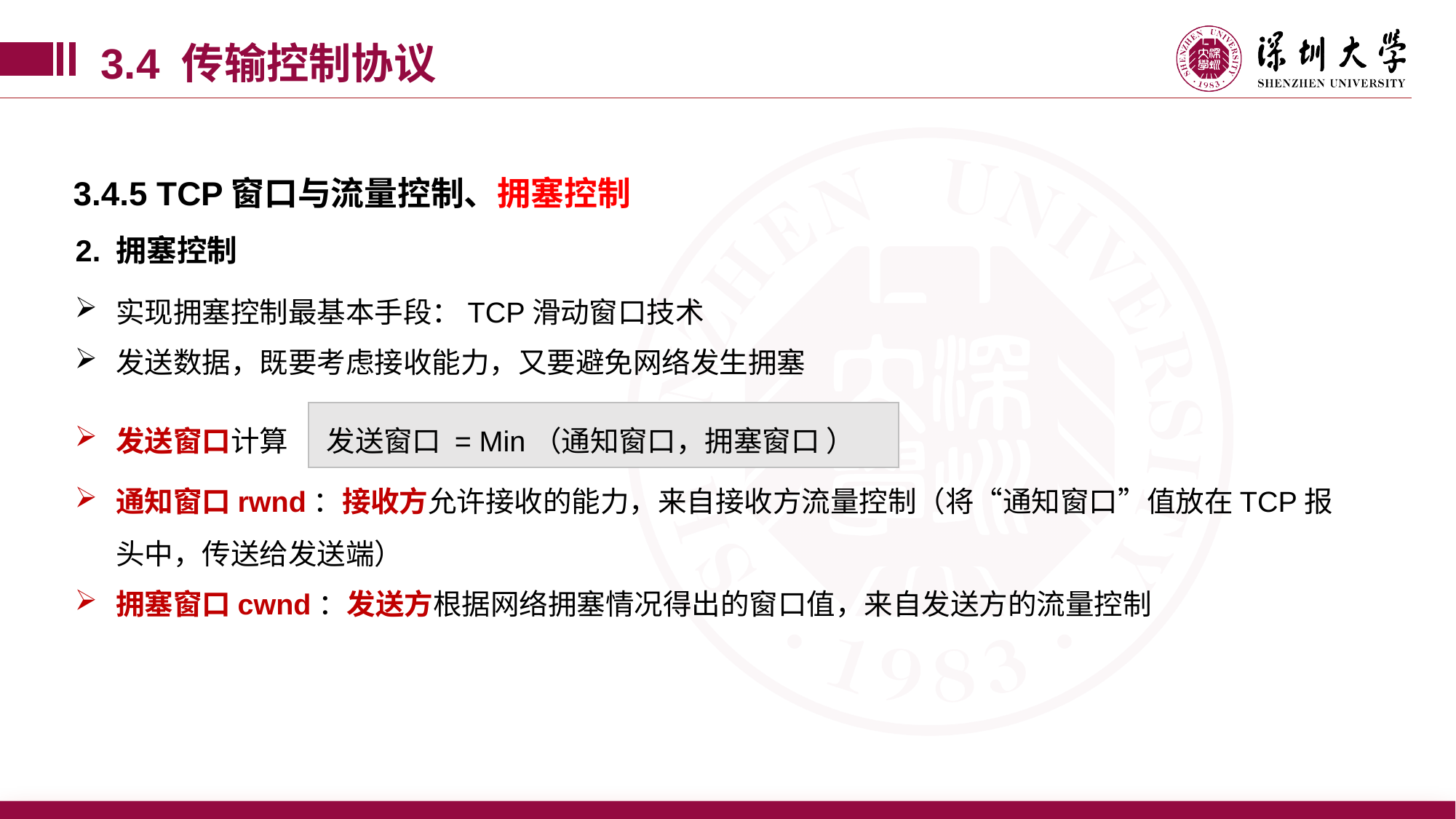

3.4 传输控制协议

3.4.5 TCP窗口与流量控制、拥塞控制
2. 拥塞控制
实现拥塞控制最基本手段：TCP滑动窗口技术
发送数据，既要考虑接收能力，又要避免网络发生拥塞
发送窗口计算      发送窗口 = Min（通知窗口，拥塞窗口 ）
通知窗口rwnd：接收方允许接收的能力，来自接收方流量控制（将“通知窗口”值放在TCP报头中，传送给发送端）
拥塞窗口cwnd：发送方根据网络拥塞情况得出的窗口值，来自发送方的流量控制